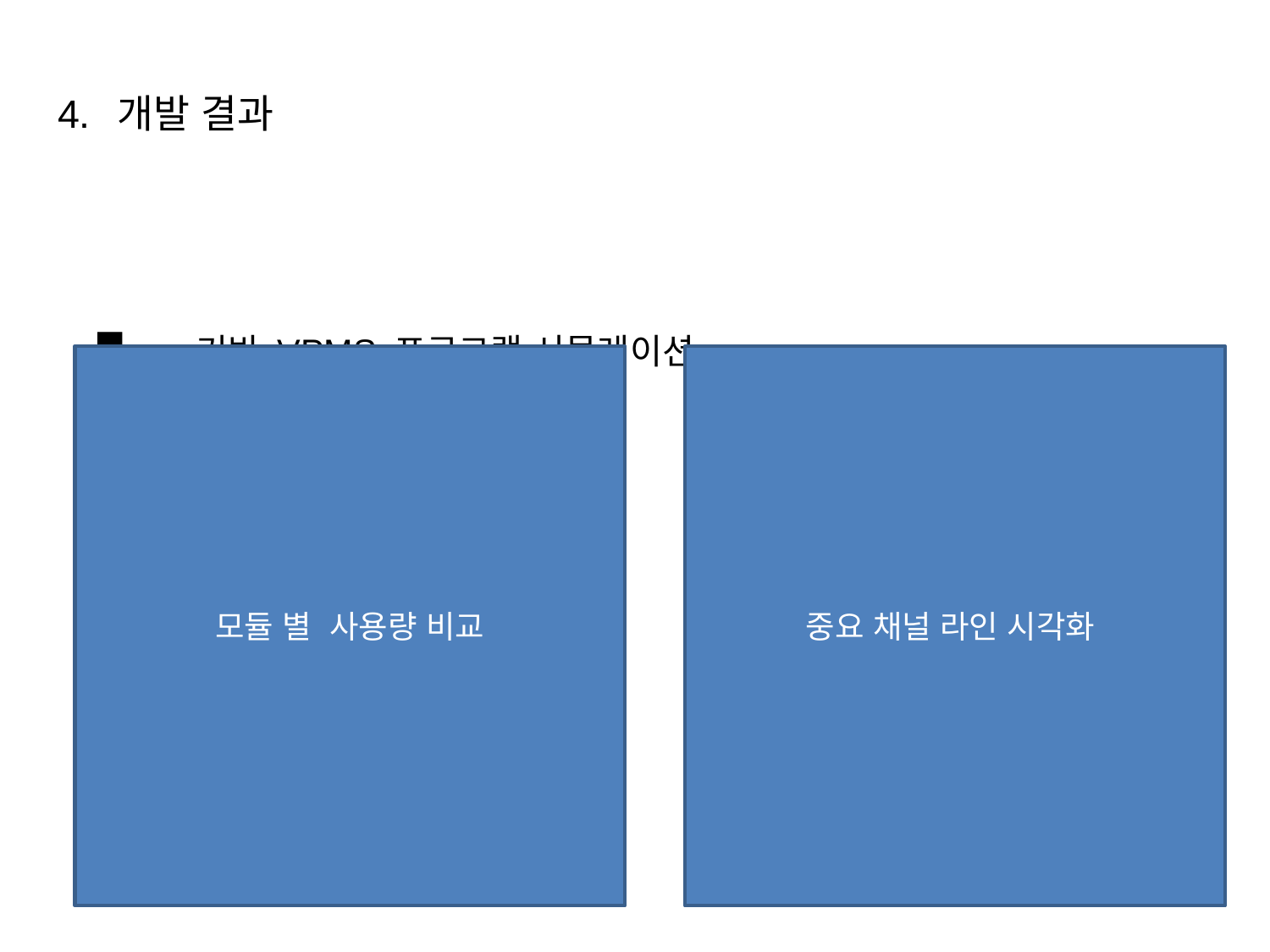

# 4.  개발 결과
█  pc 기반 VPMS 프로그램 시뮬레이션
    - 모듈, 채널 별 사용량 및 비교

모듈 별  사용량 비교
중요 채널 라인 시각화